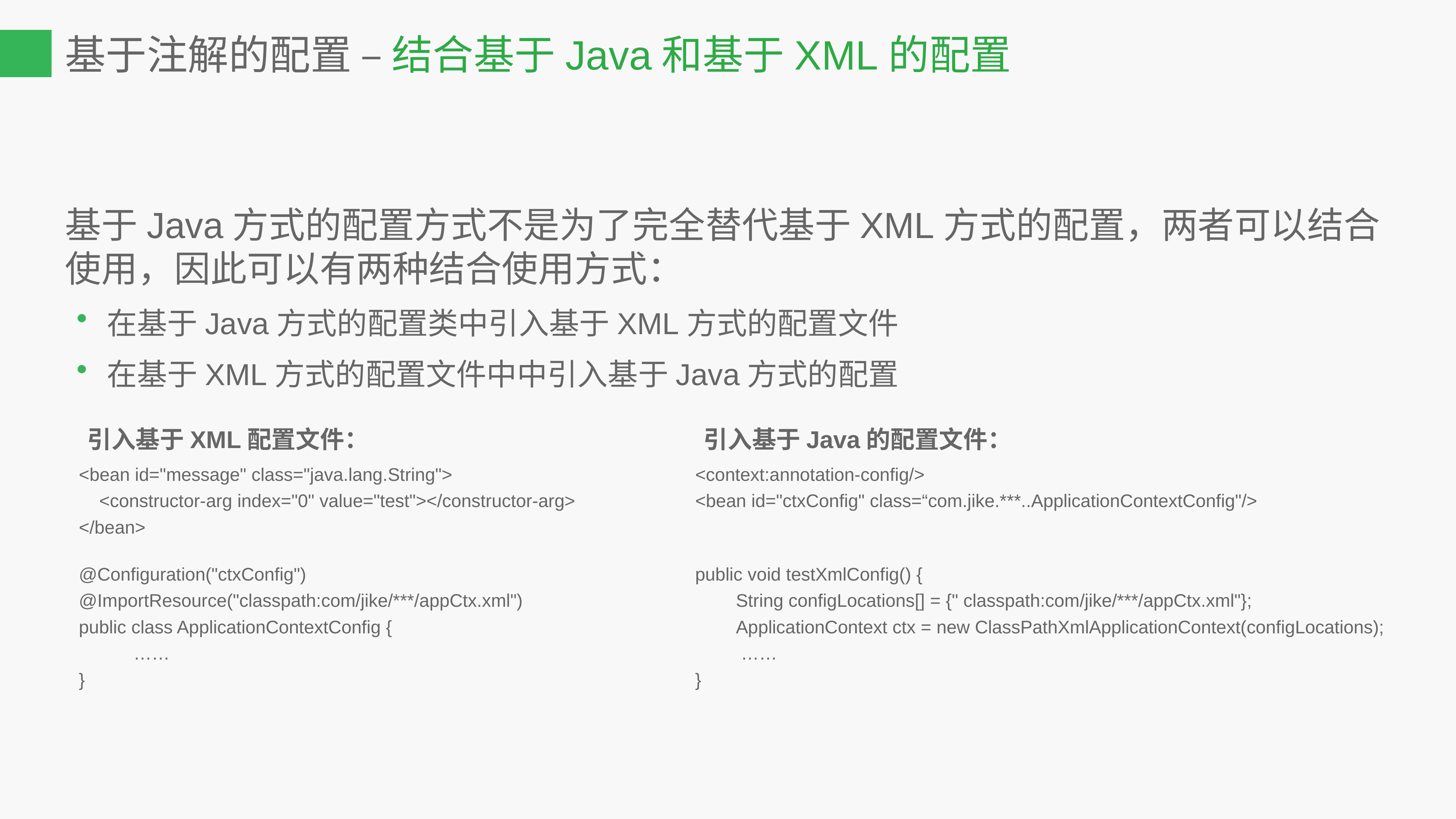

基于注解的配置 – 结合基于Java和基于XML的配置

基于Java方式的配置方式不是为了完全替代基于XML方式的配置，两者可以结合使用，因此可以有两种结合使用方式：
在基于Java方式的配置类中引入基于XML方式的配置文件
在基于XML方式的配置文件中中引入基于Java方式的配置
引入基于XML配置文件：
引入基于Java的配置文件：
<bean id="message" class="java.lang.String">
    <constructor-arg index="0" value="test"></constructor-arg>
</bean>
<context:annotation-config/>
<bean id="ctxConfig" class=“com.jike.***..ApplicationContextConfig"/>
@Configuration("ctxConfig")
@ImportResource("classpath:com/jike/***/appCtx.xml")
public class ApplicationContextConfig {
	……
}
public void testXmlConfig() {
        String configLocations[] = {" classpath:com/jike/***/appCtx.xml"};
        ApplicationContext ctx = new ClassPathXmlApplicationContext(configLocations);
         ……
}